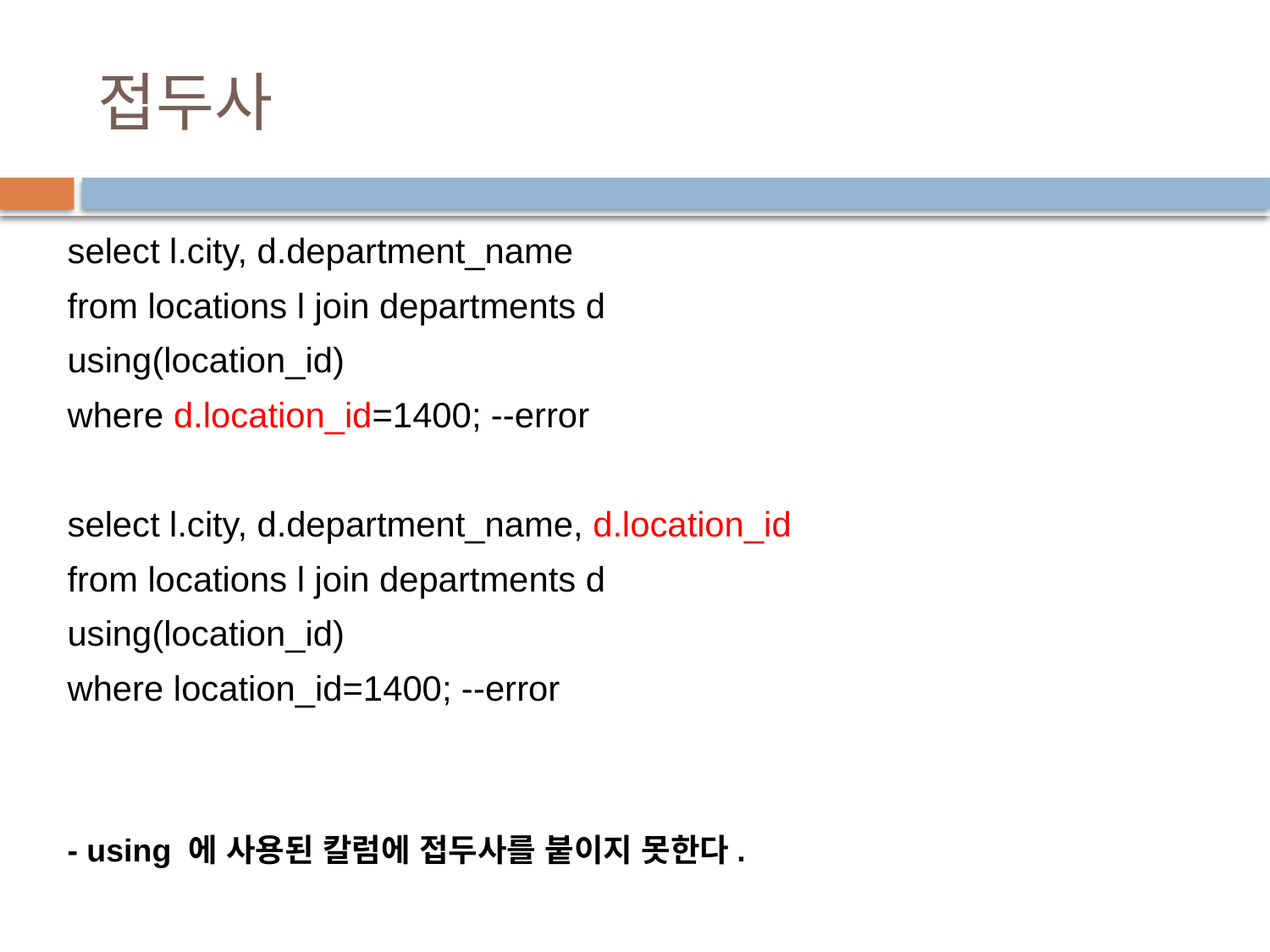

# 접두사
select l.city, d.department_name
from locations l join departments d
using(location_id)
where d.location_id=1400; --error

select l.city, d.department_name, d.location_id
from locations l join departments d
using(location_id)
where location_id=1400; --error

- using 에 사용된 칼럼에 접두사를 붙이지 못한다.